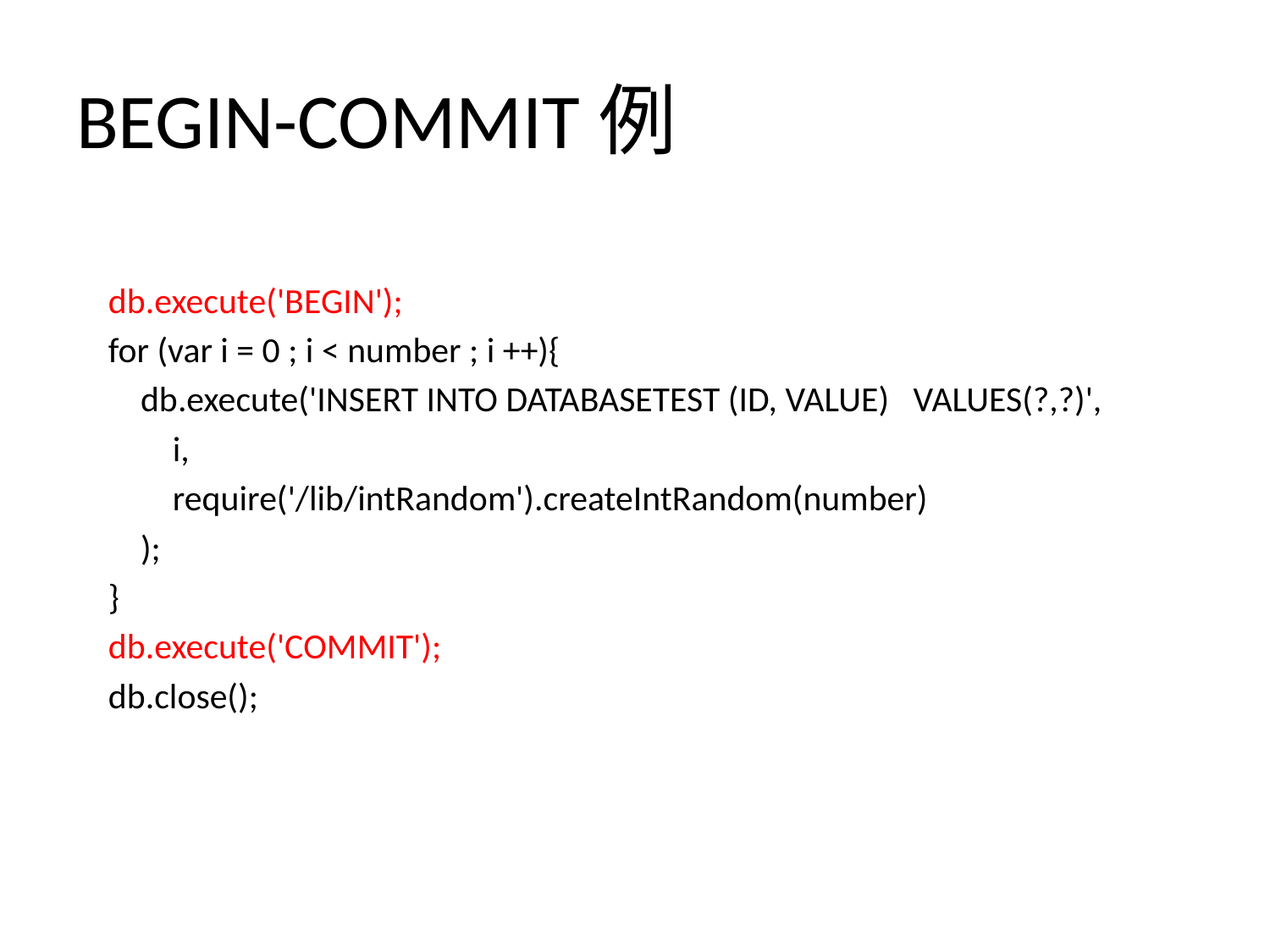

# BEGIN-COMMIT例

    db.execute('BEGIN');
    for (var i = 0 ; i < number ; i ++){
        db.execute('INSERT INTO DATABASETEST (ID, VALUE)   VALUES(?,?)',
            i,
            require('/lib/intRandom').createIntRandom(number)
        );
    }
    db.execute('COMMIT');
    db.close();